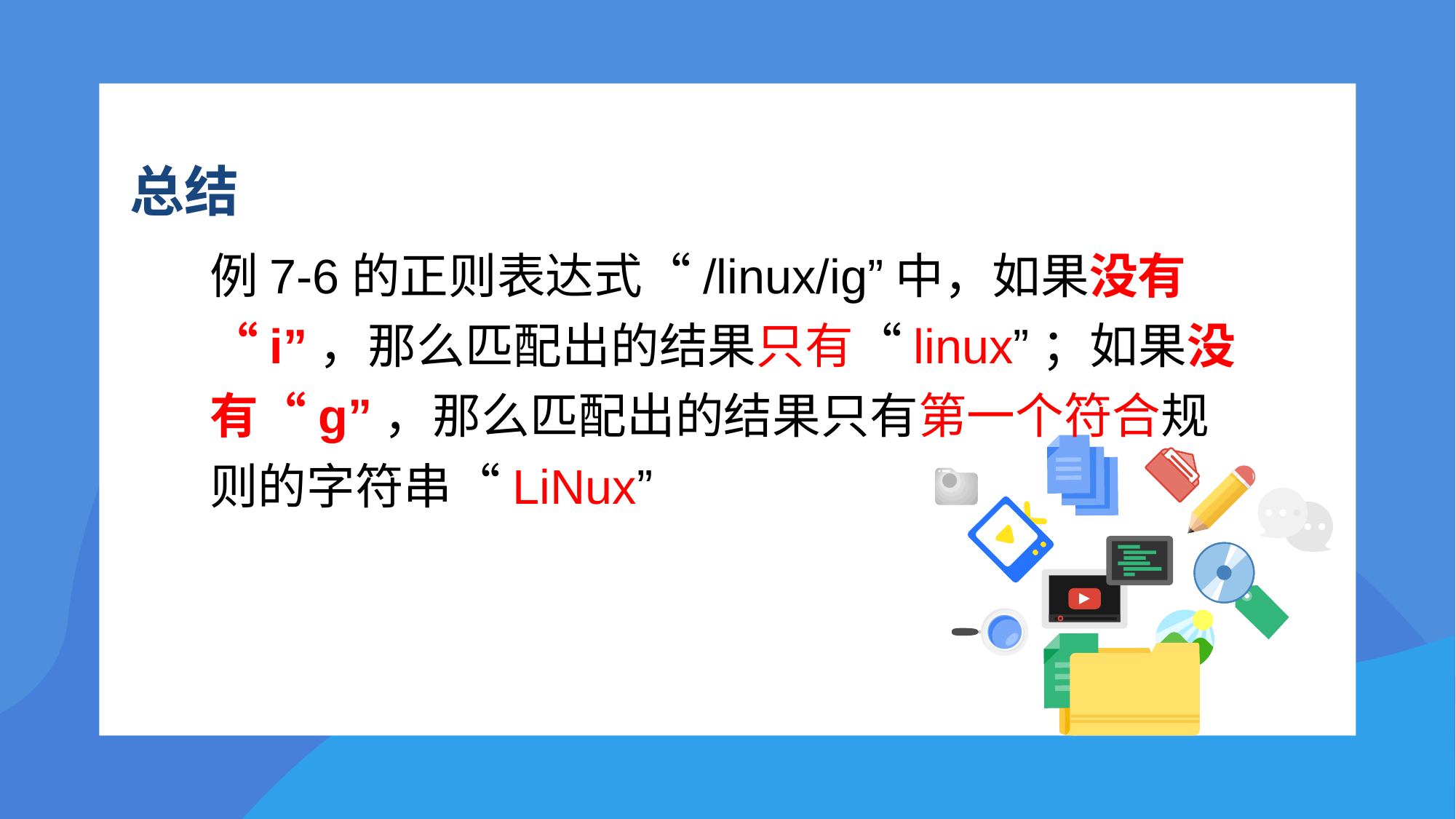

# 总结
例7-6的正则表达式“/linux/ig”中，如果没有“i”，那么匹配出的结果只有“linux”；如果没有“g”，那么匹配出的结果只有第一个符合规则的字符串“LiNux”